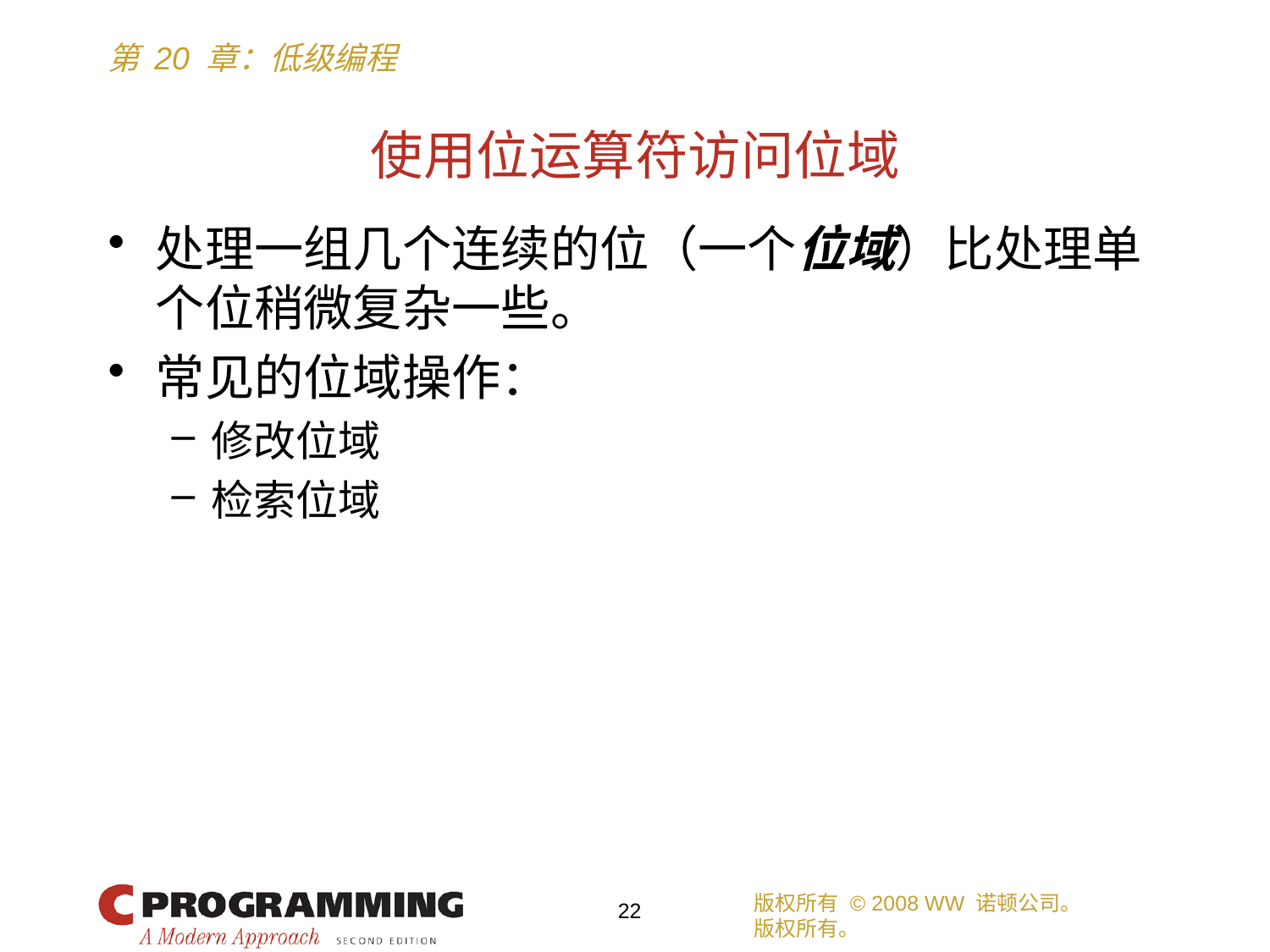

# 使用位运算符访问位域
处理一组几个连续的位（一个位域）比处理单个位稍微复杂一些。
常见的位域操作：
修改位域
检索位域

版权所有 © 2008 WW 诺顿公司。
版权所有。
22